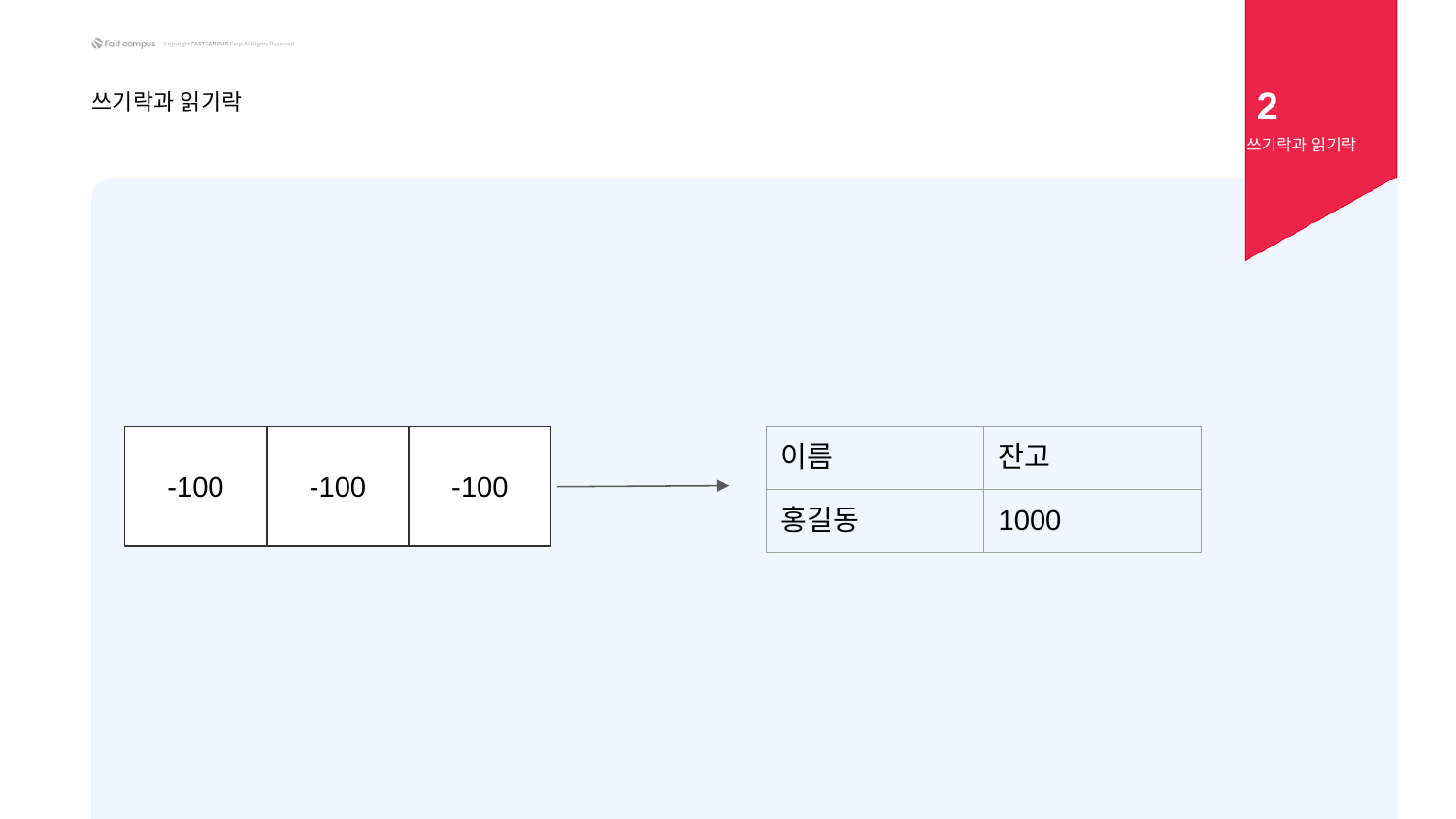

2
쓰기락과 읽기락

쓰기락과 읽기락
-100
-100
-100
| 이름 | 잔고 |
| --- | --- |
| 홍길동 | 1000 |